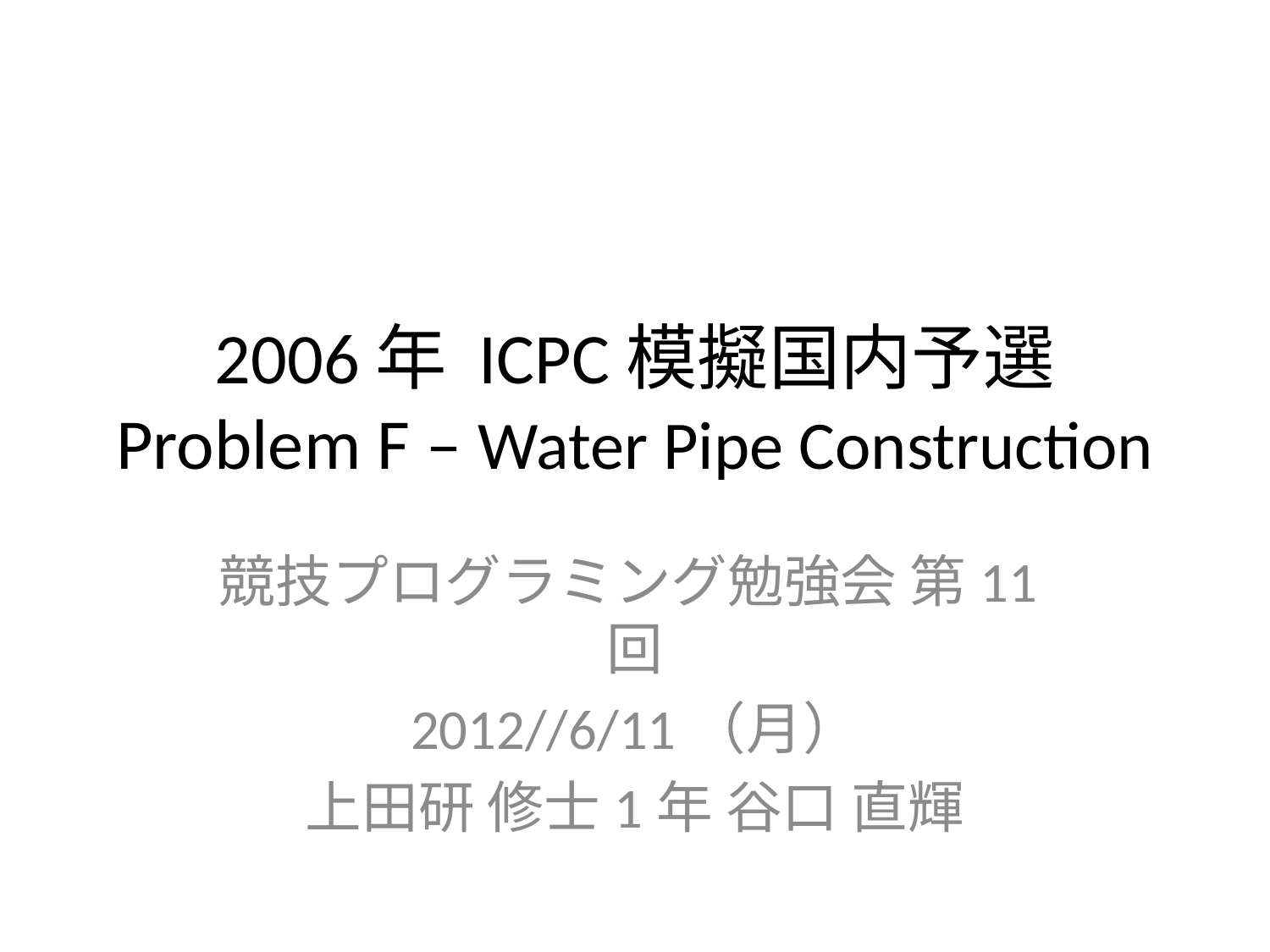

# 2006年 ICPC模擬国内予選 Problem F – Water Pipe Construction
競技プログラミング勉強会 第11回
2012//6/11（月）
上田研 修士1年 谷口 直輝